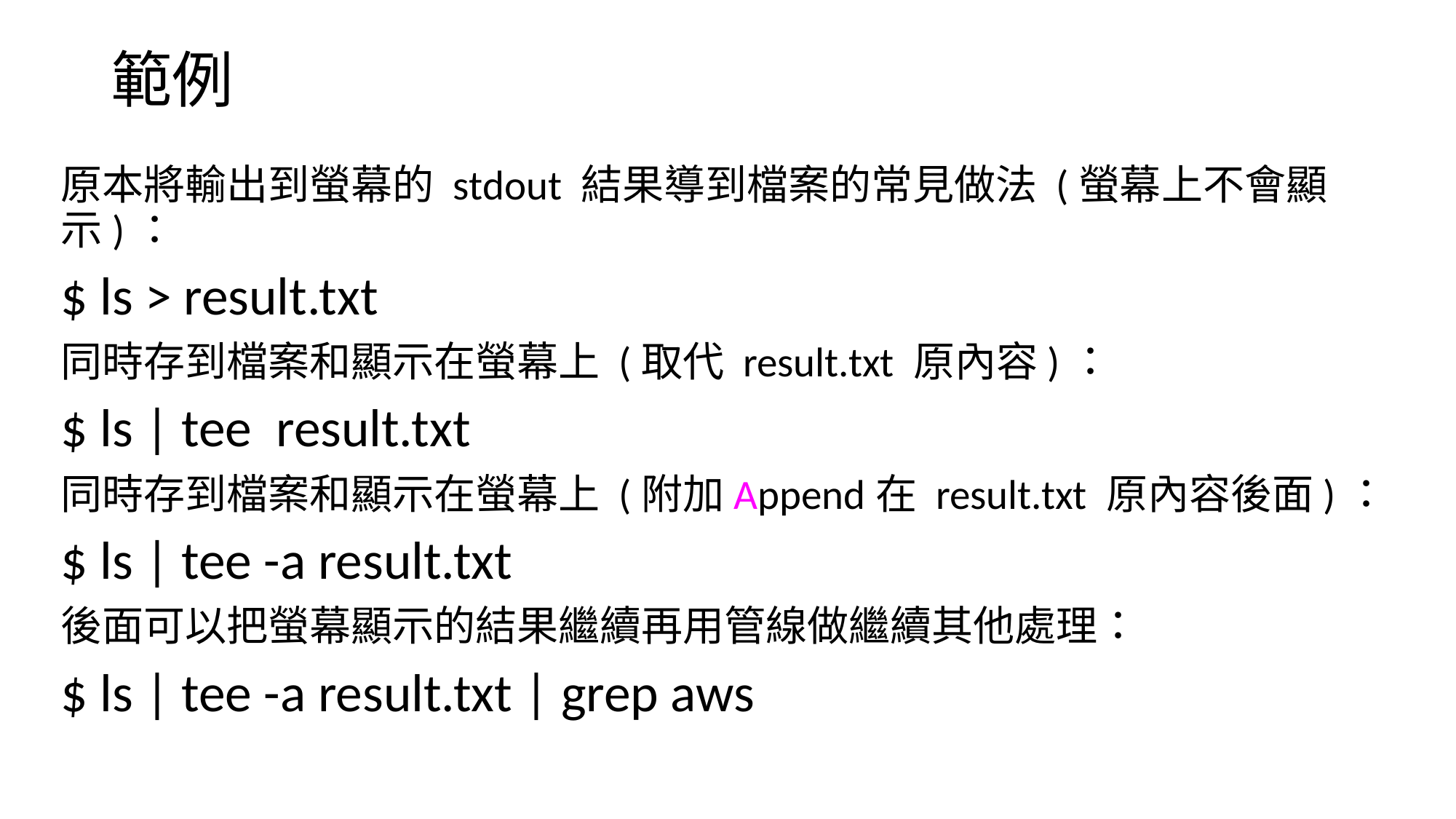

# 範例
原本將輸出到螢幕的 stdout 結果導到檔案的常見做法 (螢幕上不會顯示)：
$ ls > result.txt
同時存到檔案和顯示在螢幕上 (取代 result.txt 原內容)：
$ ls | tee  result.txt
同時存到檔案和顯示在螢幕上 (附加Append在 result.txt 原內容後面)：
$ ls | tee -a result.txt
後面可以把螢幕顯示的結果繼續再用管線做繼續其他處理：
$ ls | tee -a result.txt | grep aws